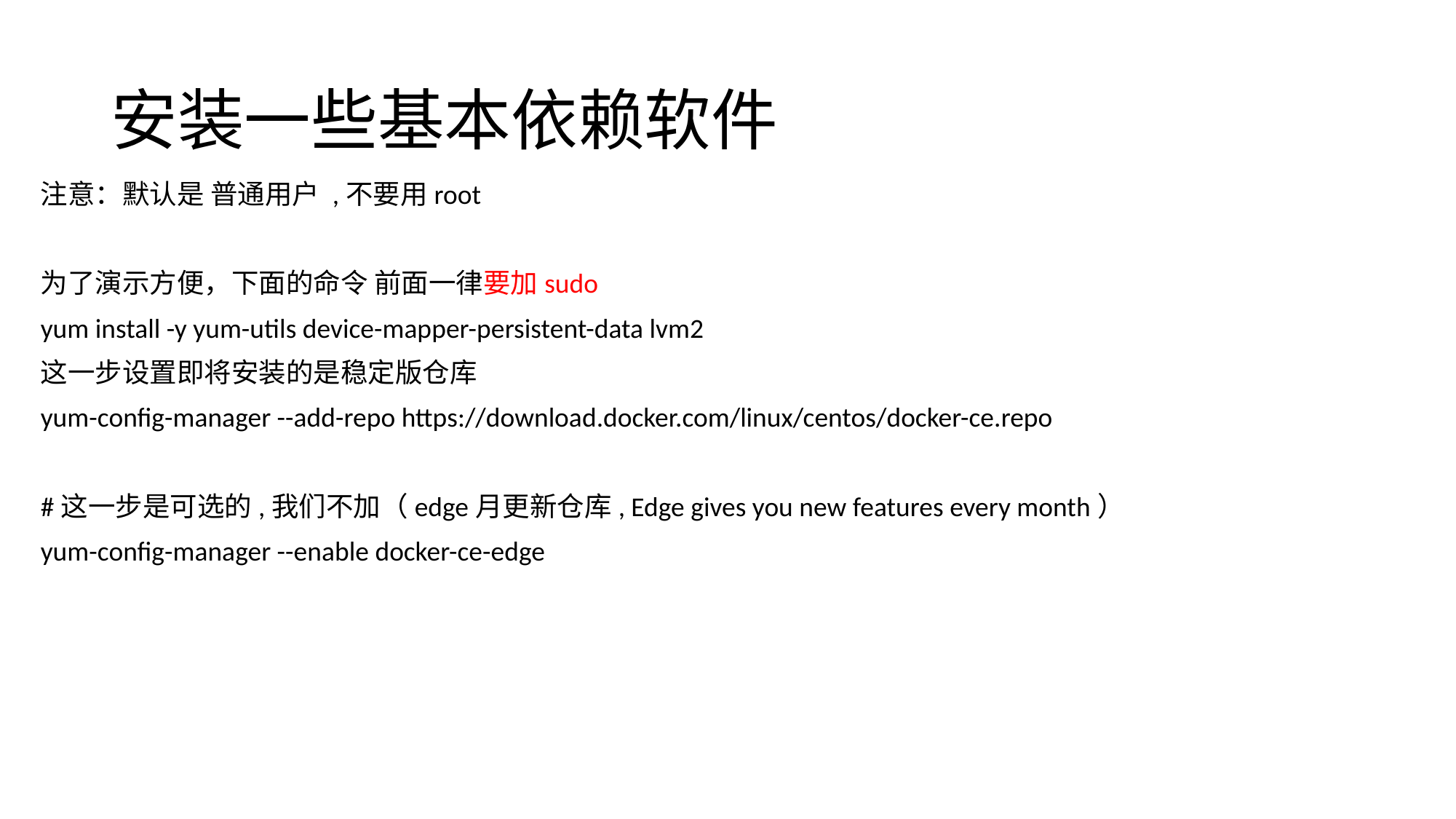

# 安装一些基本依赖软件
注意：默认是 普通用户 ,不要用root

为了演示方便，下面的命令 前面一律要加sudo
yum install -y yum-utils device-mapper-persistent-data lvm2
这一步设置即将安装的是稳定版仓库
yum-config-manager --add-repo https://download.docker.com/linux/centos/docker-ce.repo

#这一步是可选的,我们不加（edge月更新仓库, Edge gives you new features every month）
yum-config-manager --enable docker-ce-edge